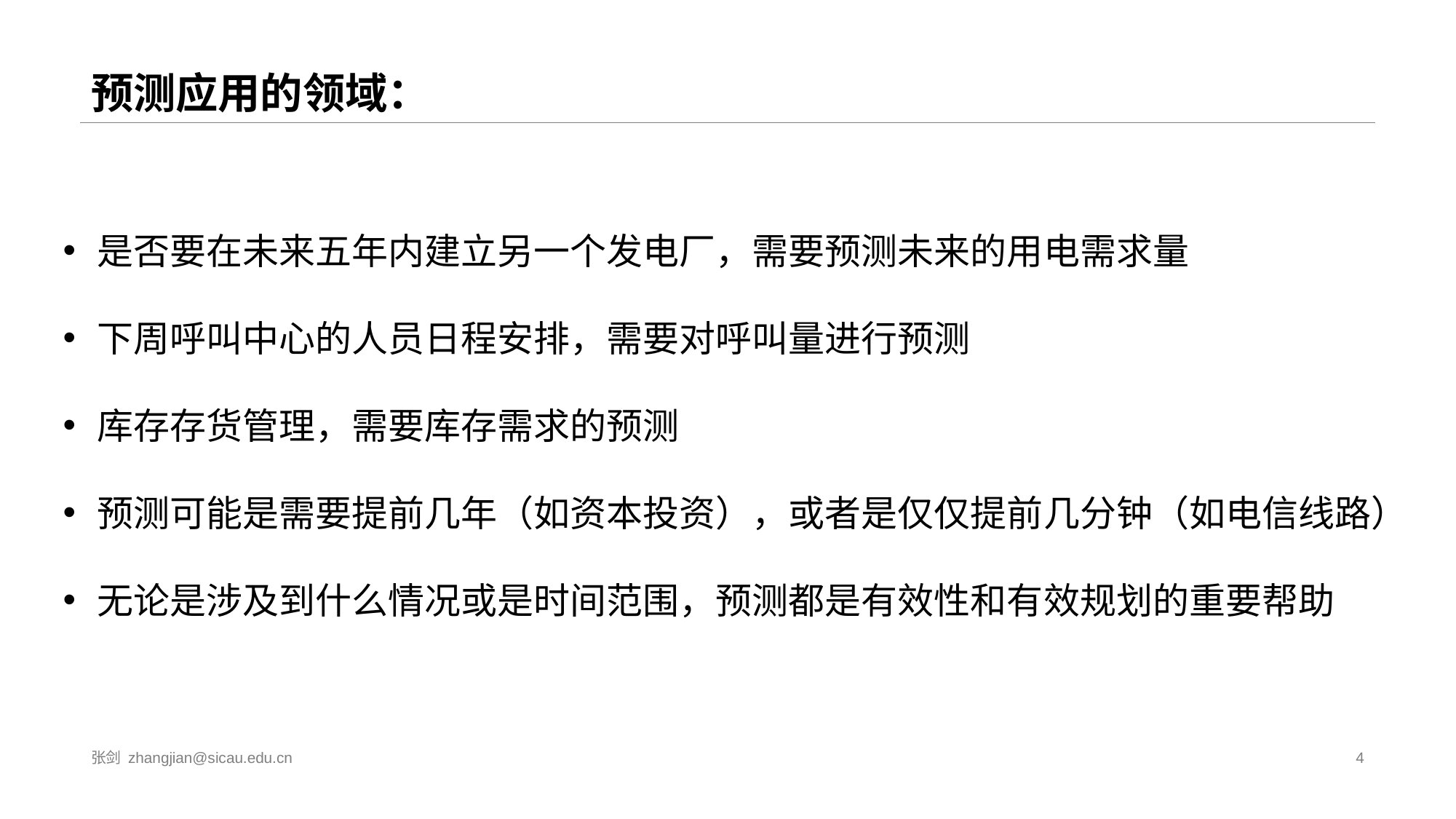

# 预测应用的领域：
是否要在未来五年内建立另一个发电厂，需要预测未来的用电需求量
下周呼叫中心的人员日程安排，需要对呼叫量进行预测
库存存货管理，需要库存需求的预测
预测可能是需要提前几年（如资本投资），或者是仅仅提前几分钟（如电信线路）
无论是涉及到什么情况或是时间范围，预测都是有效性和有效规划的重要帮助

张剑 zhangjian@sicau.edu.cn
4